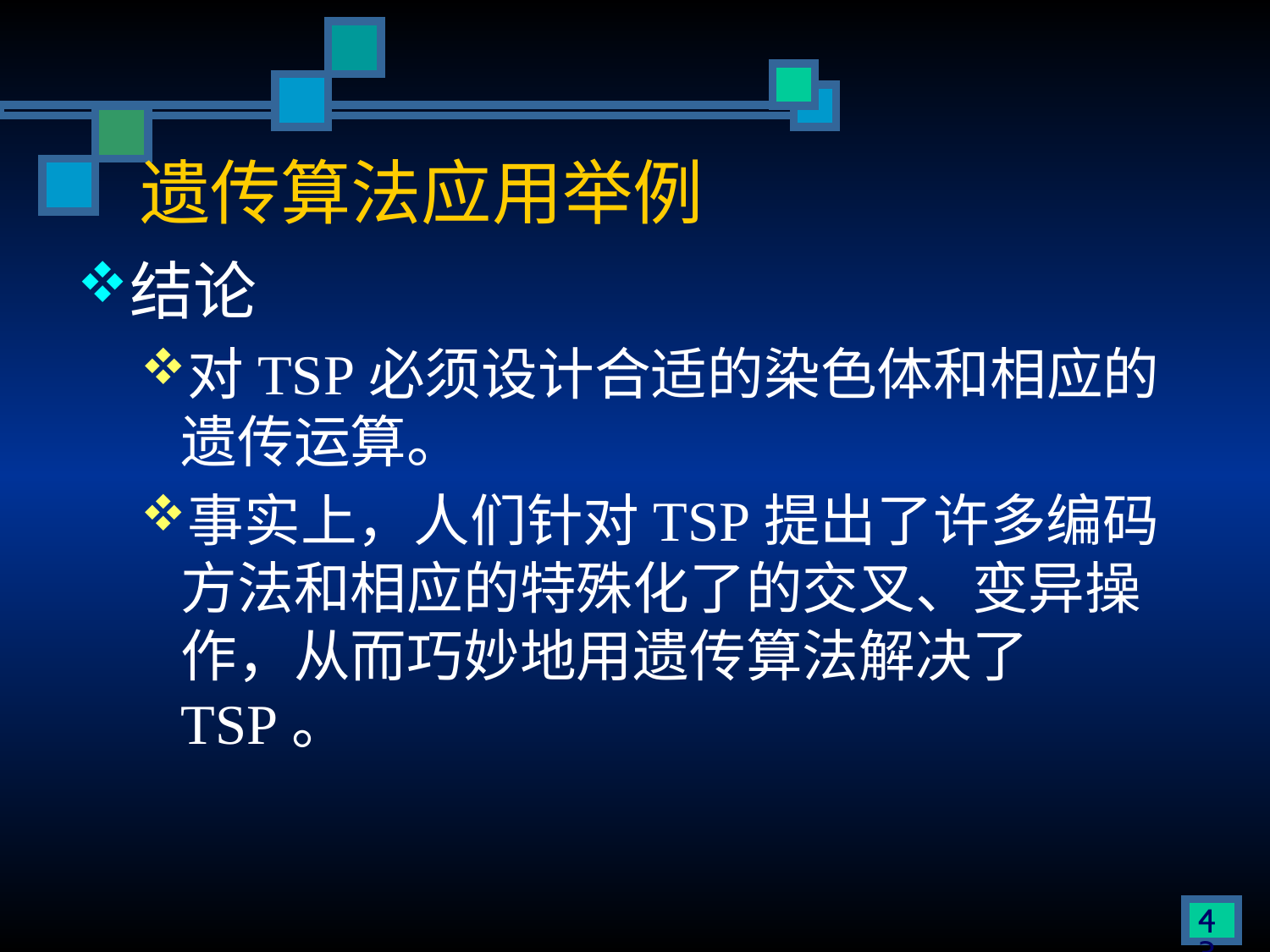

# 遗传算法应用举例
结论
对TSP必须设计合适的染色体和相应的遗传运算。
事实上，人们针对TSP提出了许多编码方法和相应的特殊化了的交叉、变异操作，从而巧妙地用遗传算法解决了TSP。
43